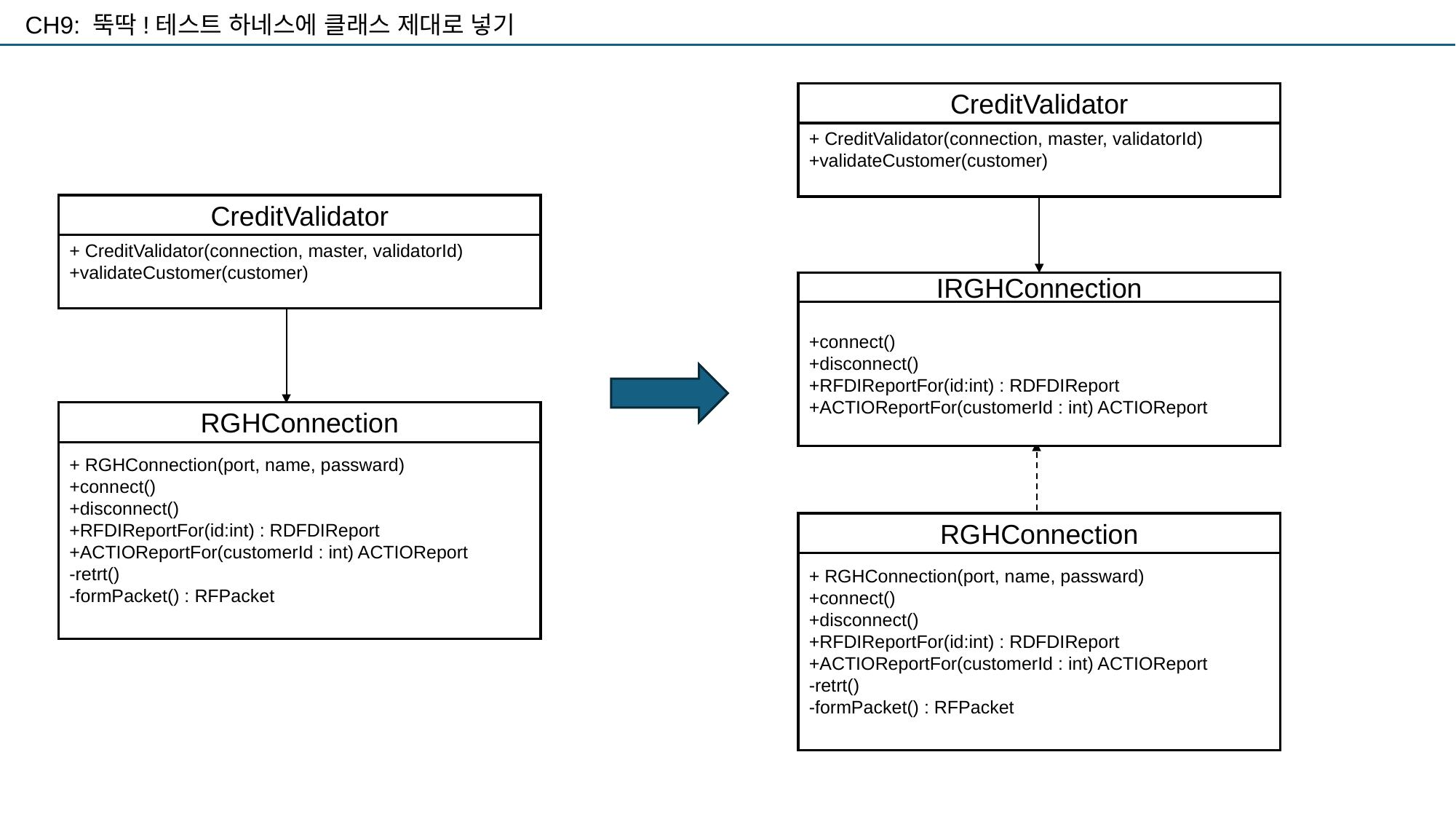

CH9: 뚝딱!테스트 하네스에 클래스 제대로 넣기
CreditValidator
+ CreditValidator(connection, master, validatorId)
+validateCustomer(customer)

CreditValidator
+ CreditValidator(connection, master, validatorId)
+validateCustomer(customer)

IRGHConnection
+connect()
+disconnect()
+RFDIReportFor(id:int) : RDFDIReport
+ACTIOReportFor(customerId : int) ACTIOReport

RGHConnection
+ RGHConnection(port, name, passward)
+connect()
+disconnect()
+RFDIReportFor(id:int) : RDFDIReport
+ACTIOReportFor(customerId : int) ACTIOReport
-retrt()
-formPacket() : RFPacket

RGHConnection
+ RGHConnection(port, name, passward)
+connect()
+disconnect()
+RFDIReportFor(id:int) : RDFDIReport
+ACTIOReportFor(customerId : int) ACTIOReport
-retrt()
-formPacket() : RFPacket